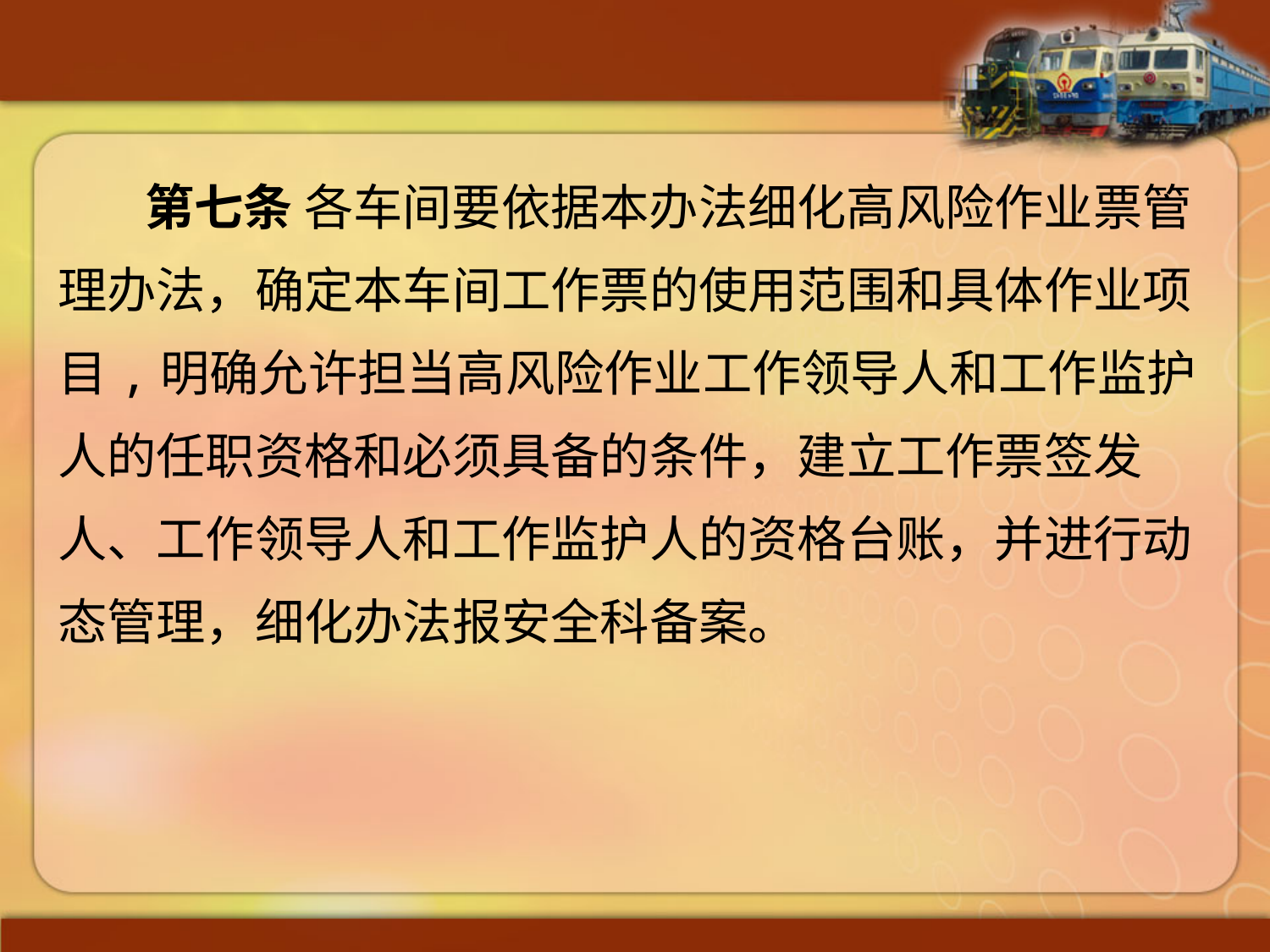

#
第七条 各车间要依据本办法细化高风险作业票管理办法，确定本车间工作票的使用范围和具体作业项目,明确允许担当高风险作业工作领导人和工作监护人的任职资格和必须具备的条件，建立工作票签发人、工作领导人和工作监护人的资格台账，并进行动态管理，细化办法报安全科备案。